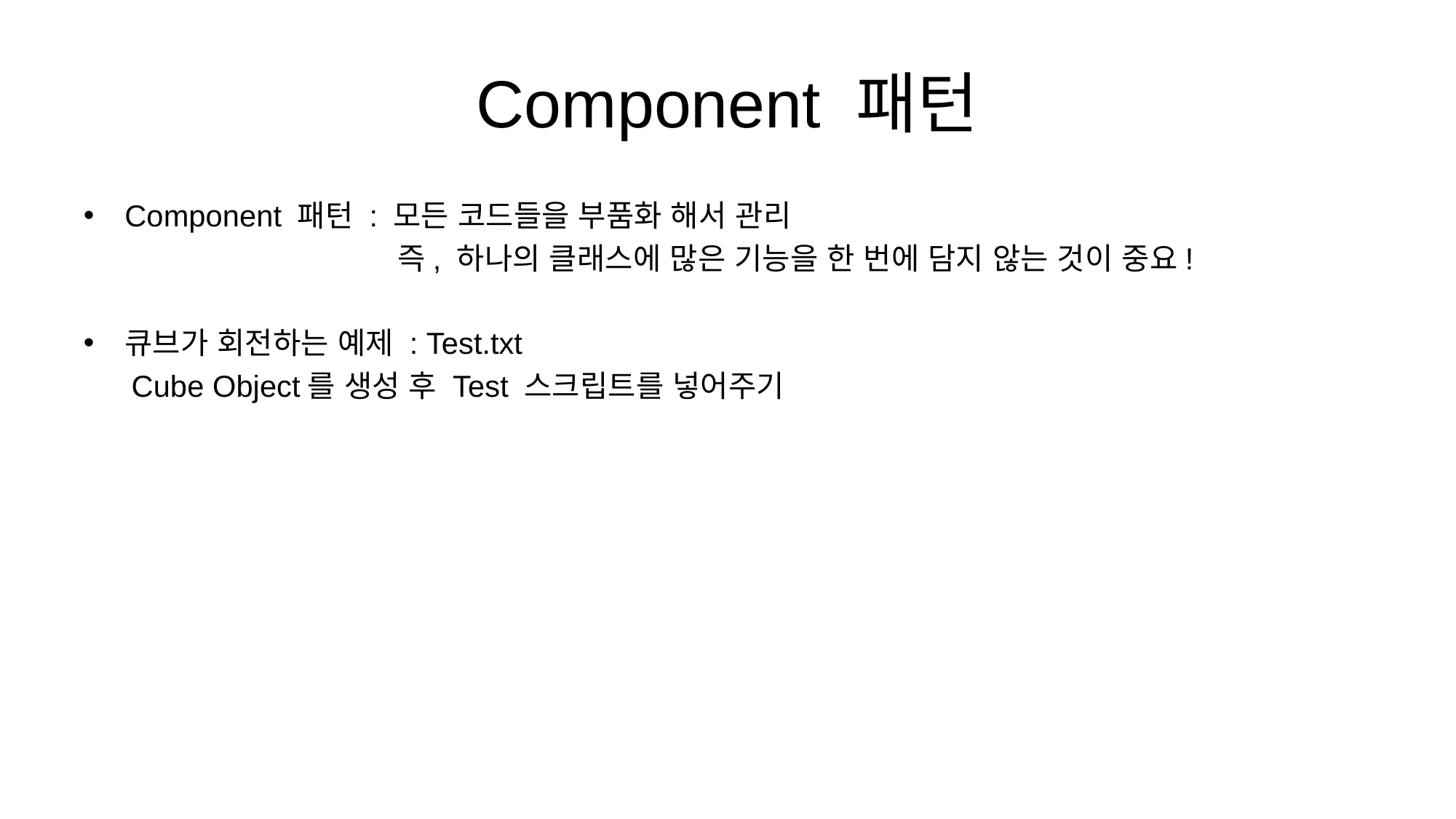

# Component 패턴
Component 패턴 : 모든 코드들을 부품화 해서 관리
즉, 하나의 클래스에 많은 기능을 한 번에 담지 않는 것이 중요!

큐브가 회전하는 예제 : Test.txt
Cube Object를 생성 후 Test 스크립트를 넣어주기